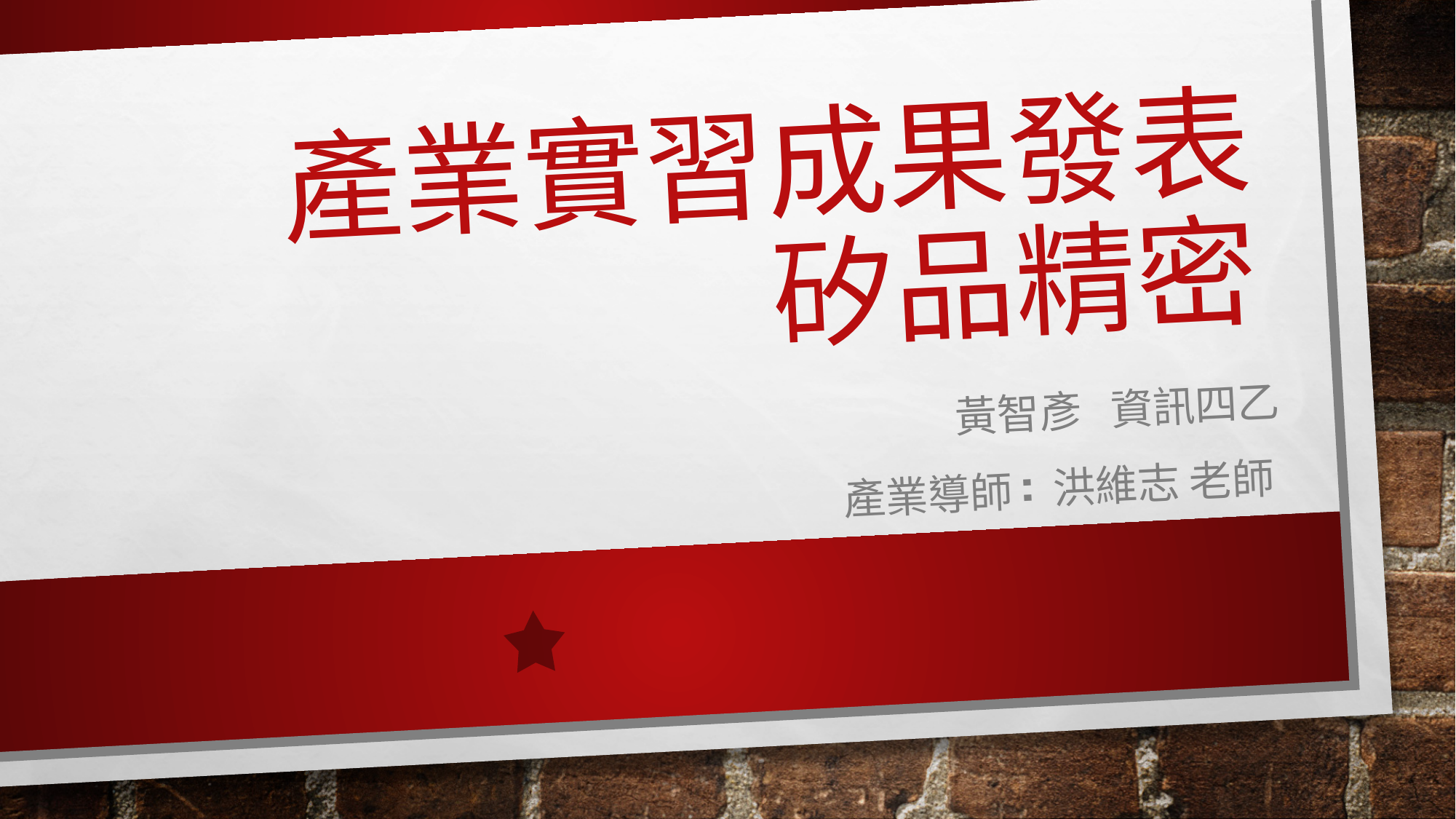

# 產業實習成果發表 矽品精密
黃智彥   資訊四乙
產業導師: 洪維志 老師